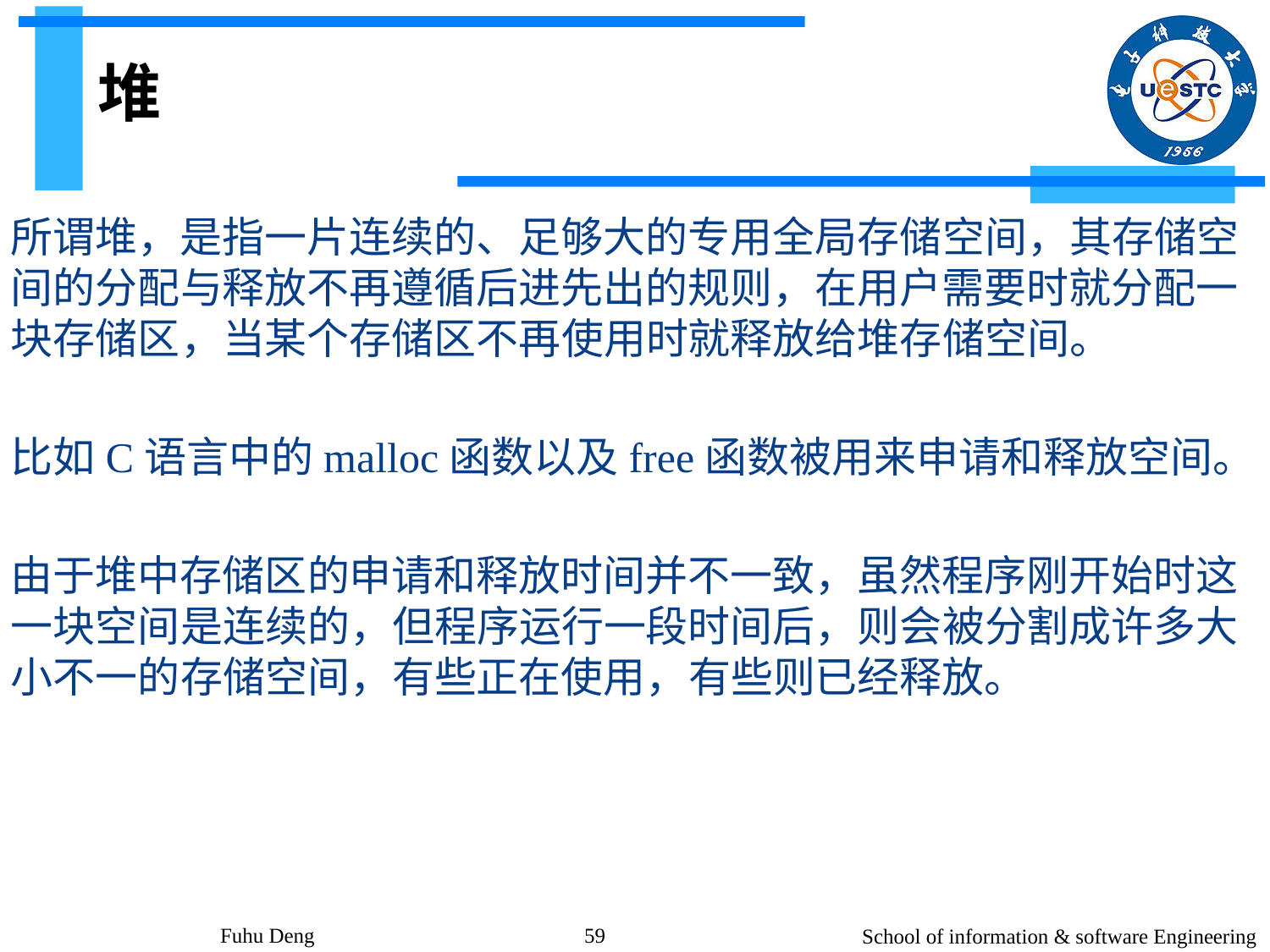

# 堆
所谓堆，是指一片连续的、足够大的专用全局存储空间，其存储空间的分配与释放不再遵循后进先出的规则，在用户需要时就分配一块存储区，当某个存储区不再使用时就释放给堆存储空间。

比如C语言中的malloc函数以及free函数被用来申请和释放空间。

由于堆中存储区的申请和释放时间并不一致，虽然程序刚开始时这一块空间是连续的，但程序运行一段时间后，则会被分割成许多大小不一的存储空间，有些正在使用，有些则已经释放。
Fuhu Deng
59
School of information & software Engineering